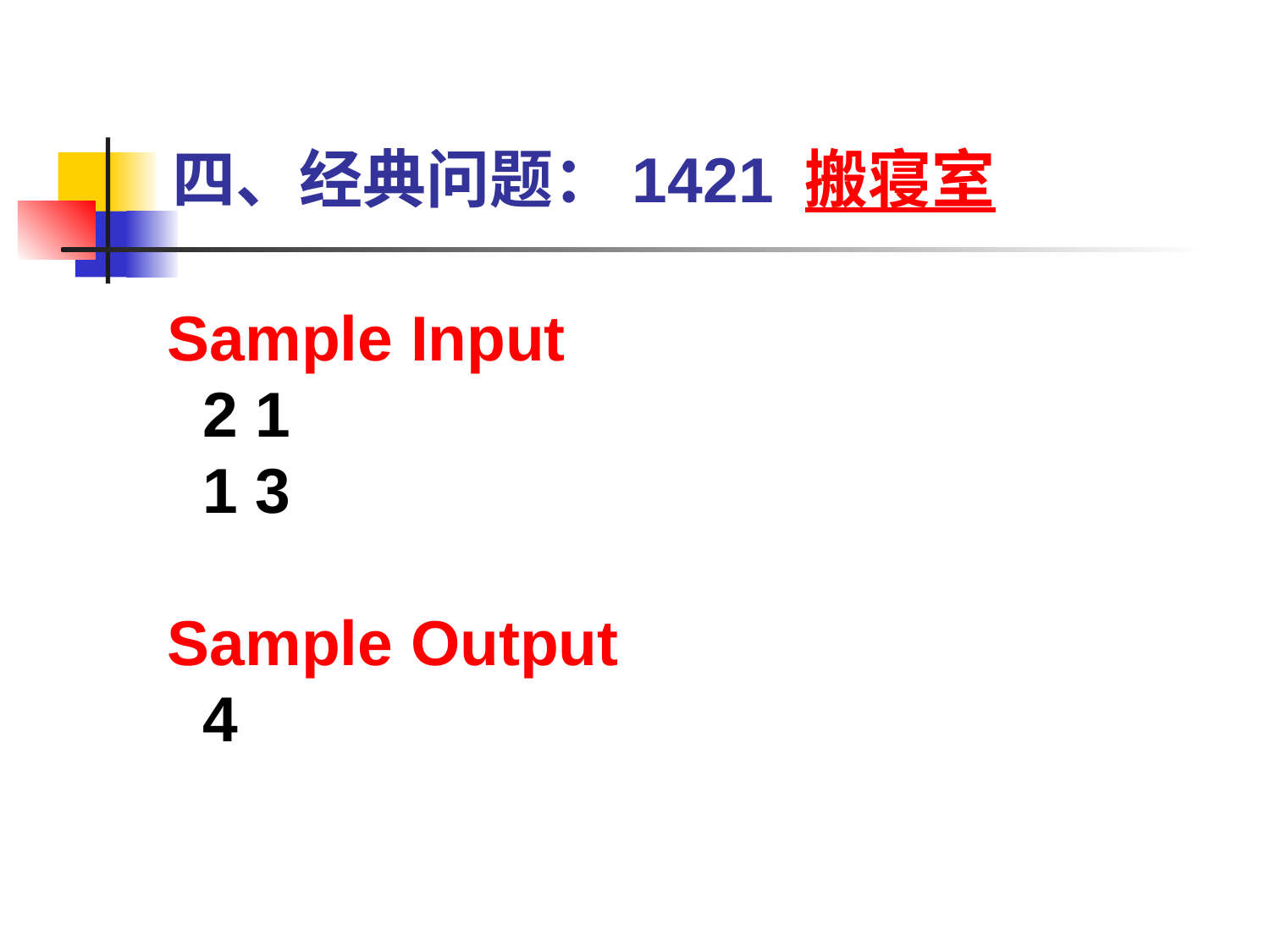

四、经典问题：1421 搬寝室

Sample Input
  2 1
  1 3
Sample Output
  4